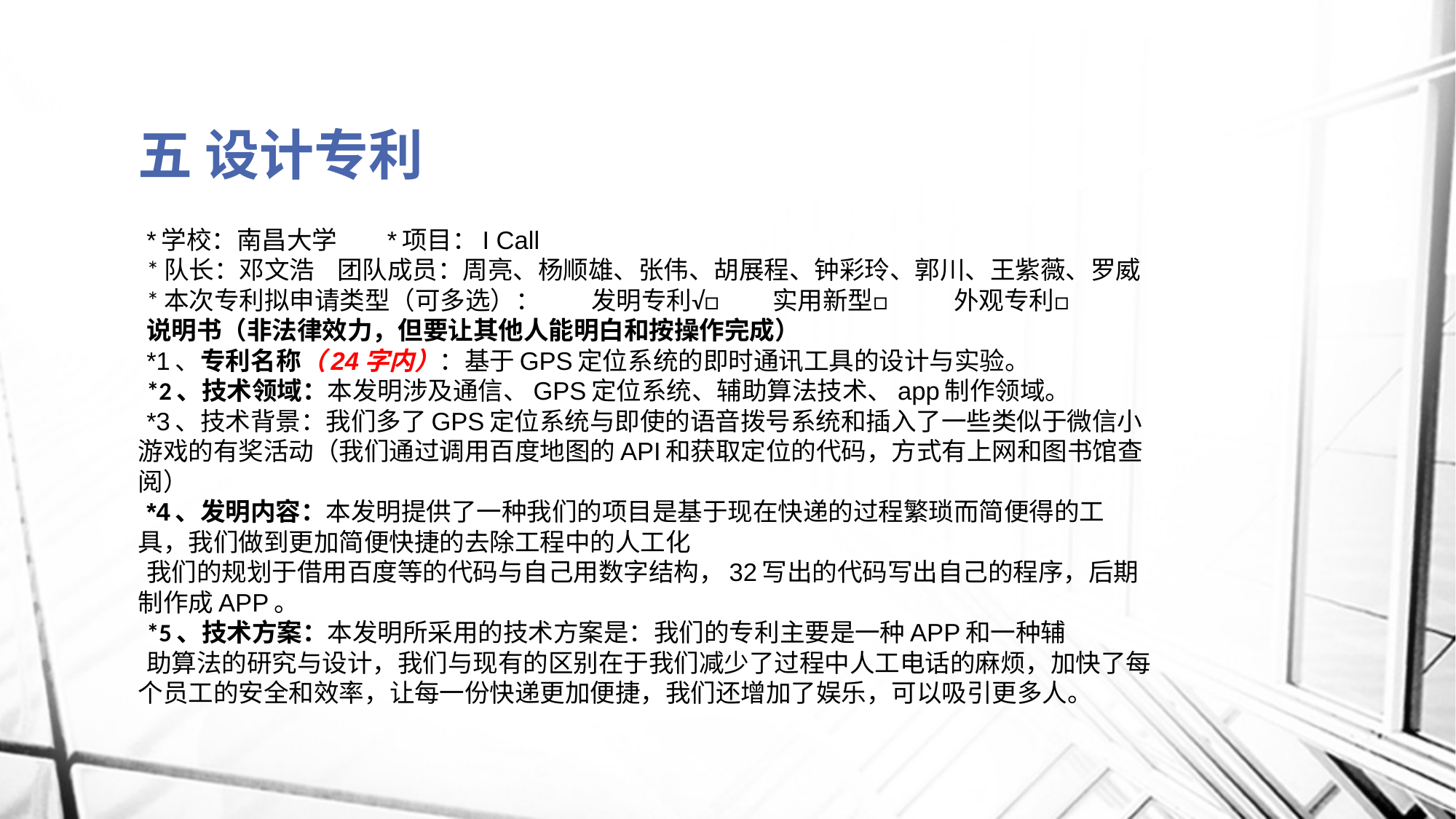

# 五 设计专利
*学校：南昌大学        *项目：I Call
*队长：邓文浩    团队成员：周亮、杨顺雄、张伟、胡展程、钟彩玲、郭川、王紫薇、罗威
*本次专利拟申请类型（可多选）：	发明专利√□	实用新型□	外观专利□
说明书（非法律效力，但要让其他人能明白和按操作完成）
*1、专利名称（24字内）：基于GPS定位系统的即时通讯工具的设计与实验。
*2、技术领域：本发明涉及通信、GPS定位系统、辅助算法技术、app制作领域。
*3、技术背景：我们多了GPS定位系统与即使的语音拨号系统和插入了一些类似于微信小游戏的有奖活动（我们通过调用百度地图的API和获取定位的代码，方式有上网和图书馆查阅）
*4、发明内容：本发明提供了一种我们的项目是基于现在快递的过程繁琐而简便得的工具，我们做到更加简便快捷的去除工程中的人工化
我们的规划于借用百度等的代码与自己用数字结构，32写出的代码写出自己的程序，后期制作成APP。
*5、技术方案：本发明所采用的技术方案是：我们的专利主要是一种APP和一种辅
助算法的研究与设计，我们与现有的区别在于我们减少了过程中人工电话的麻烦，加快了每个员工的安全和效率，让每一份快递更加便捷，我们还增加了娱乐，可以吸引更多人。